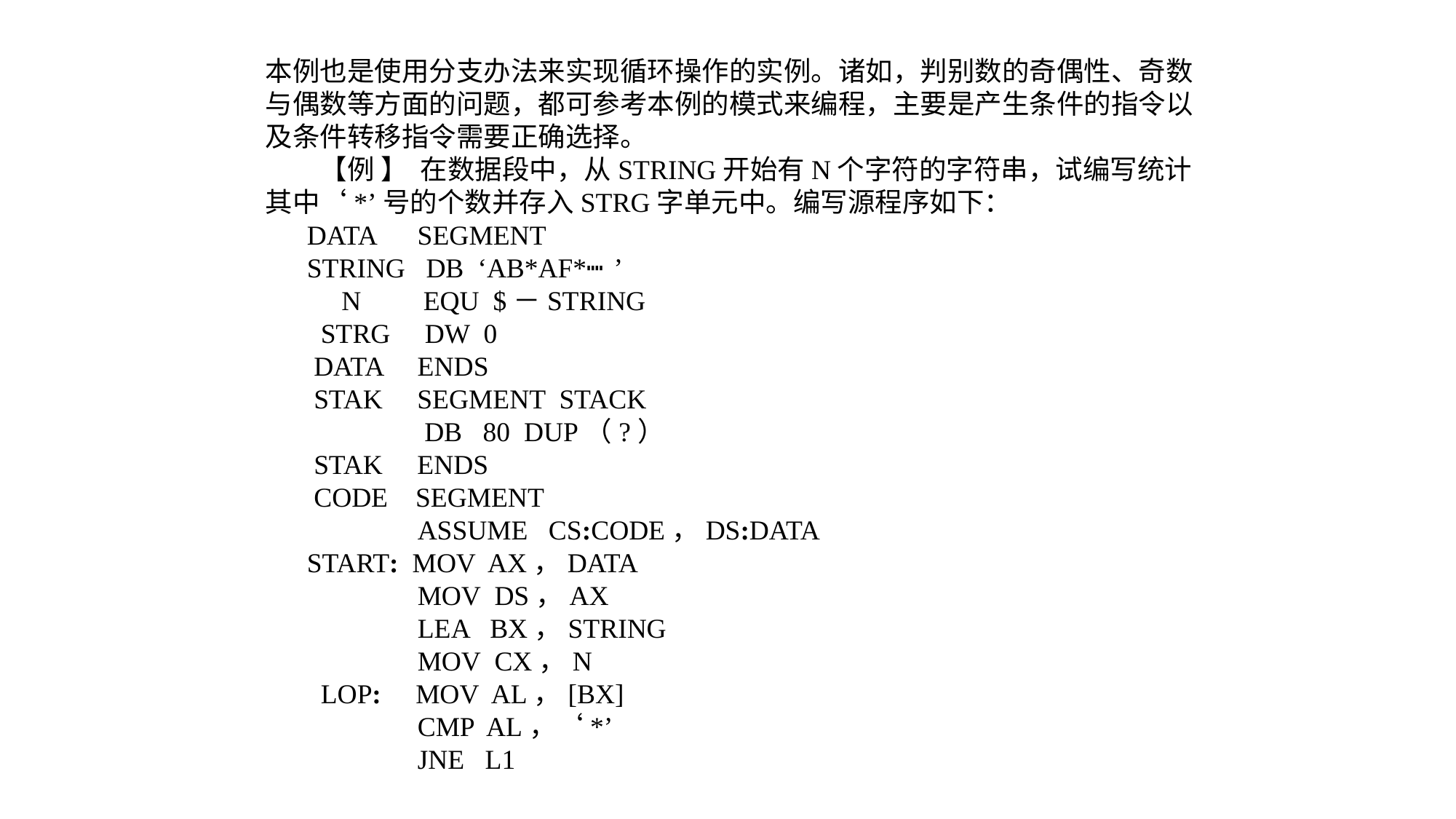

本例也是使用分支办法来实现循环操作的实例。诸如，判别数的奇偶性、奇数与偶数等方面的问题，都可参考本例的模式来编程，主要是产生条件的指令以及条件转移指令需要正确选择。
　　【例 】  在数据段中，从STRING开始有N个字符的字符串，试编写统计其中‘*’号的个数并存入STRG字单元中。编写源程序如下：
      DATA      SEGMENT
      STRING   DB  ‘AB*AF*┉’
           N         EQU  $－STRING
        STRG     DW  0
       DATA     ENDS
       STAK     SEGMENT  STACK
                       DB   80  DUP（?）
       STAK     ENDS
       CODE    SEGMENT
                      ASSUME   CS:CODE，DS:DATA
      START:  MOV  AX，DATA
                      MOV  DS，AX
                      LEA   BX，STRING
                      MOV  CX，N
        LOP:     MOV  AL，[BX]
                      CMP  AL，‘*’
                      JNE   L1